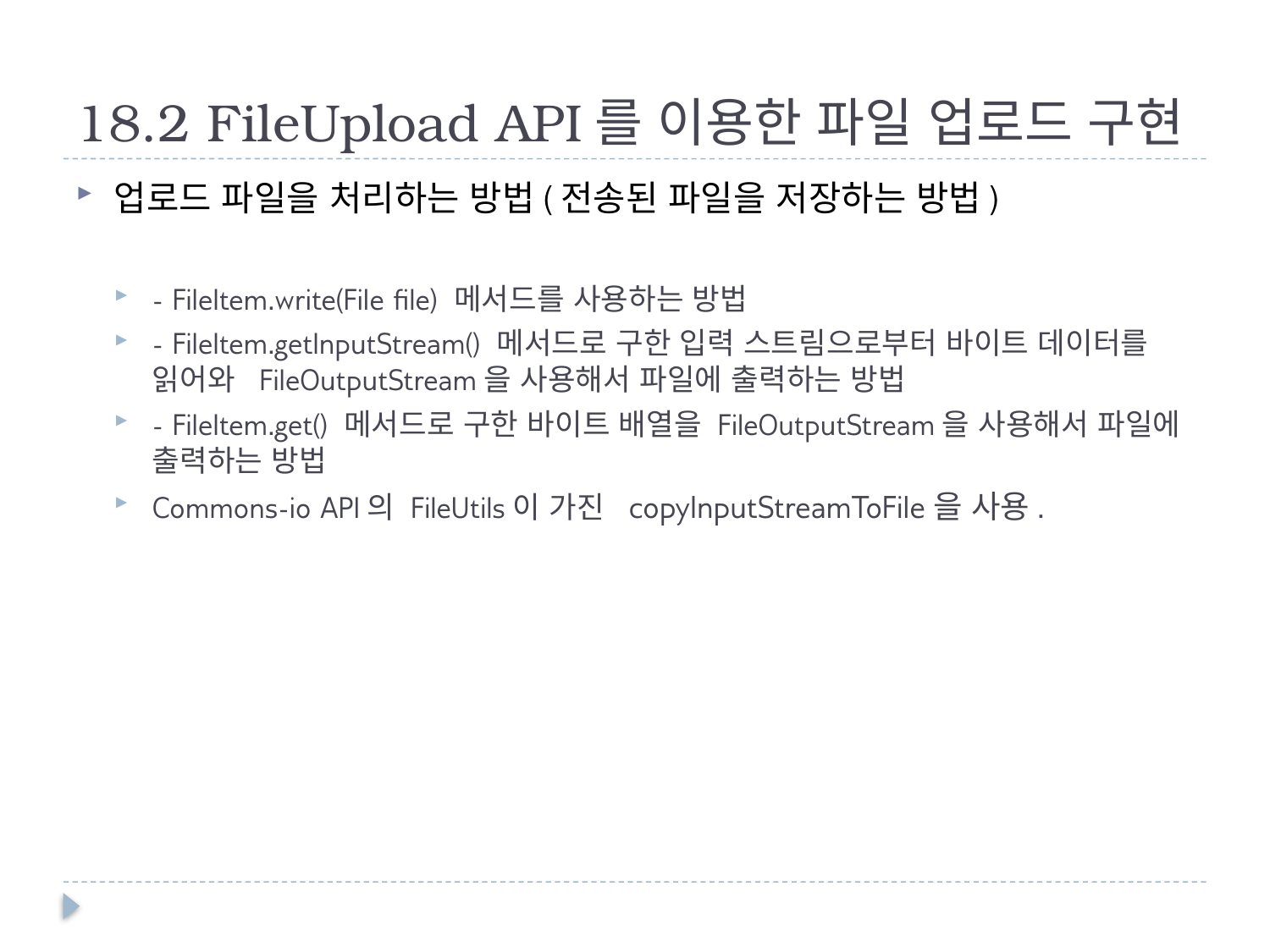

# 18.2 FileUpload API를 이용한 파일 업로드 구현
업로드 파일을 처리하는 방법(전송된 파일을 저장하는 방법)

- FileItem.write(File file) 메서드를 사용하는 방법
- FileItem.getInputStream() 메서드로 구한 입력 스트림으로부터 바이트 데이터를 읽어와  FileOutputStream을 사용해서 파일에 출력하는 방법
- FileItem.get() 메서드로 구한 바이트 배열을 FileOutputStream을 사용해서 파일에 출력하는 방법
Commons-io API의 FileUtils이 가진  copyInputStreamToFile을 사용.